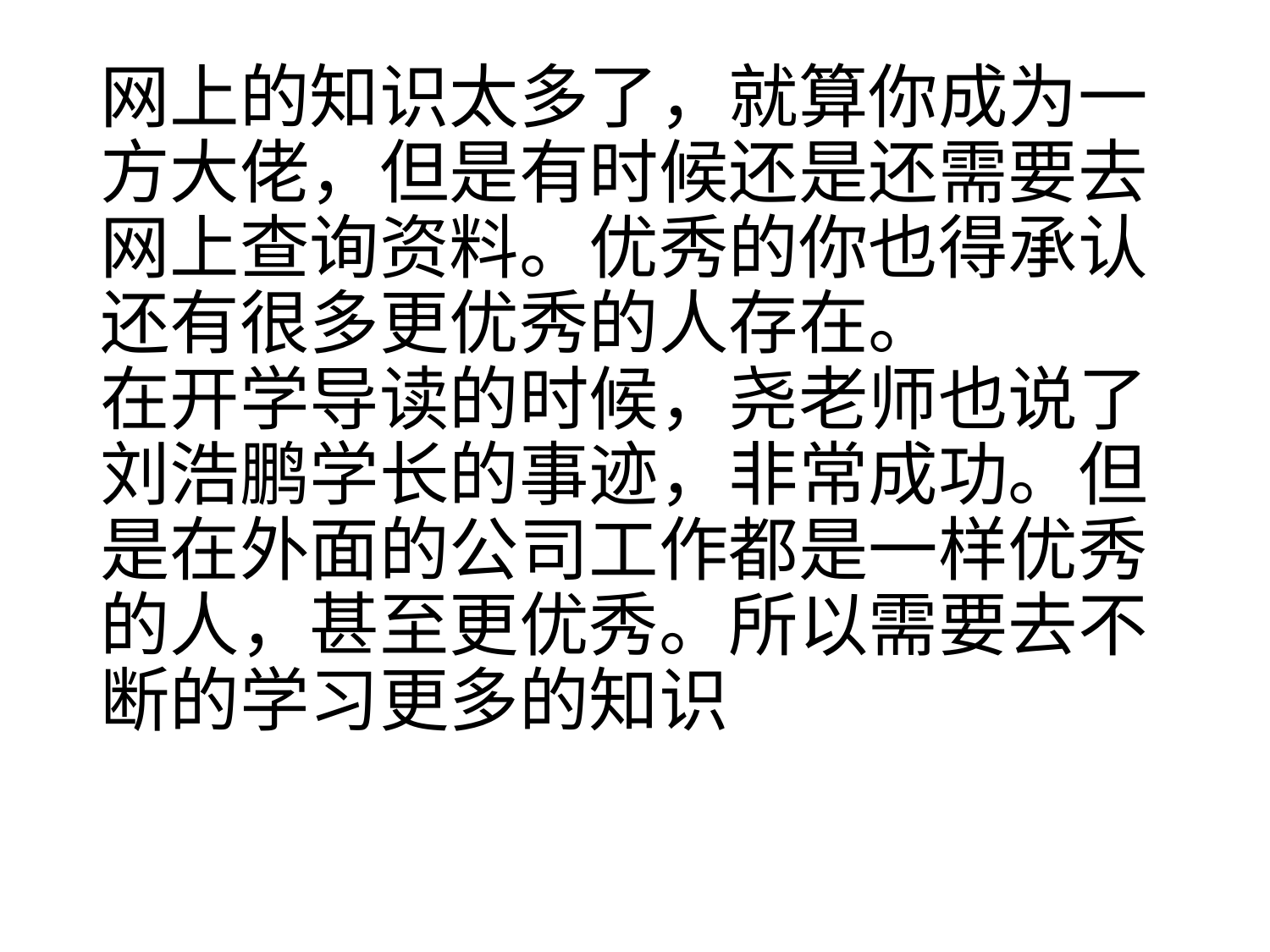

# 网上的知识太多了，就算你成为一方大佬，但是有时候还是还需要去网上查询资料。优秀的你也得承认还有很多更优秀的人存在。 在开学导读的时候，尧老师也说了刘浩鹏学长的事迹，非常成功。但是在外面的公司工作都是一样优秀的人，甚至更优秀。所以需要去不断的学习更多的知识